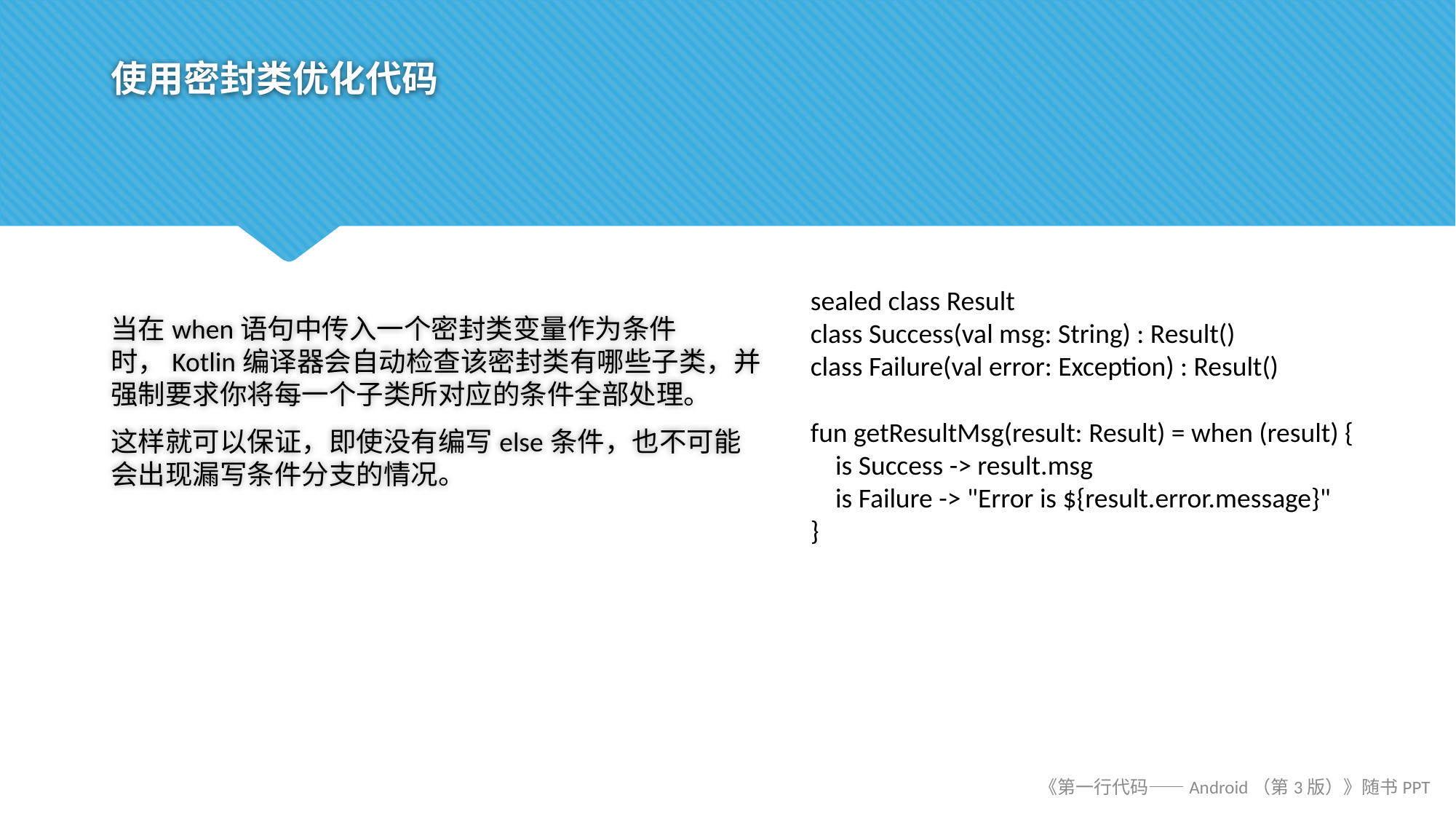

# 使用密封类优化代码
当在when语句中传入一个密封类变量作为条件时，Kotlin编译器会自动检查该密封类有哪些子类，并强制要求你将每一个子类所对应的条件全部处理。
这样就可以保证，即使没有编写else条件，也不可能会出现漏写条件分支的情况。
sealed class Result
class Success(val msg: String) : Result()
class Failure(val error: Exception) : Result()
fun getResultMsg(result: Result) = when (result) {
    is Success -> result.msg
    is Failure -> "Error is ${result.error.message}"
}